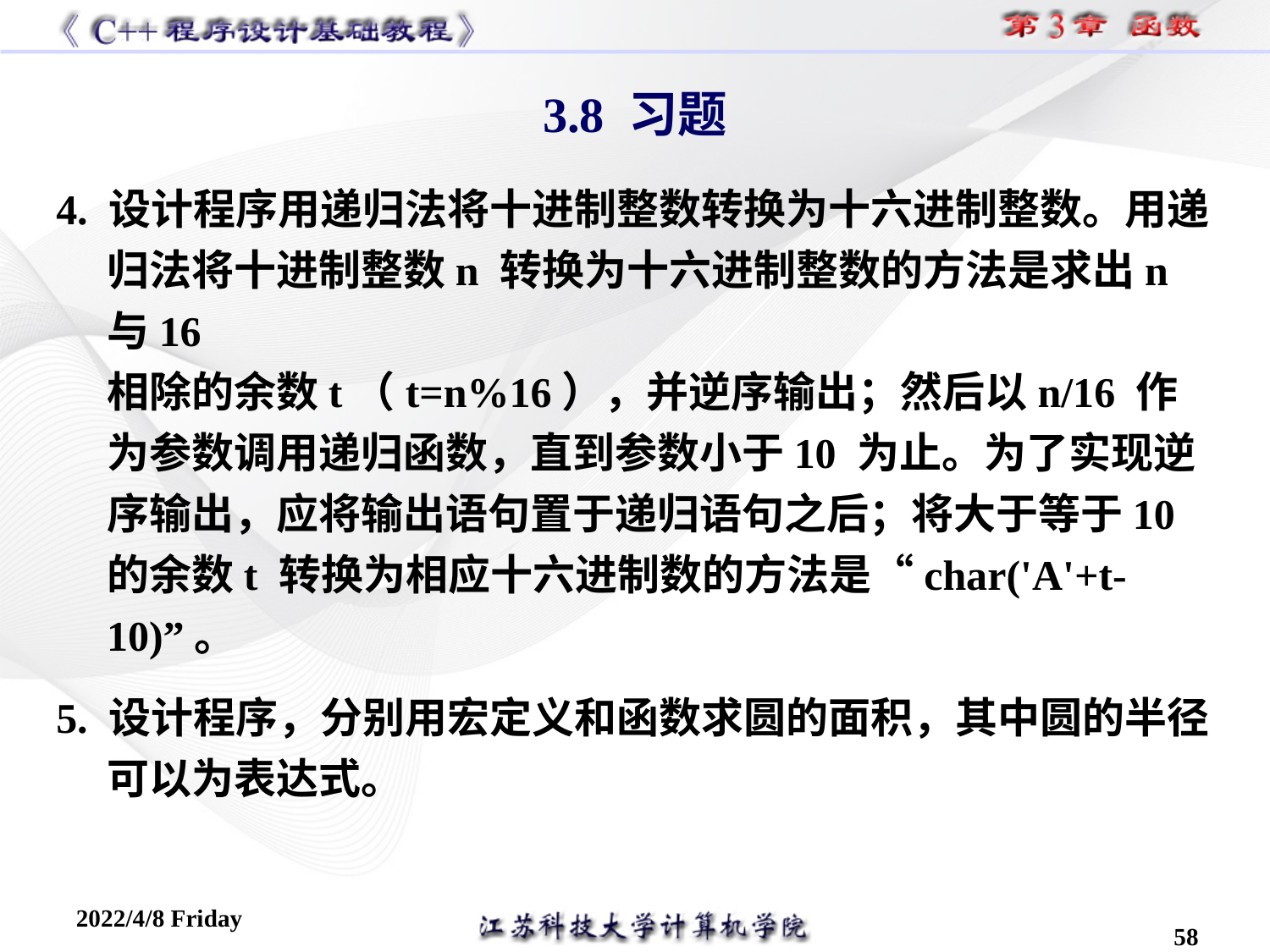

3.8 习题
4. 设计程序用递归法将十进制整数转换为十六进制整数。用递归法将十进制整数n 转换为十六进制整数的方法是求出n 与16 相除的余数t（t=n%16），并逆序输出；然后以n/16 作为参数调用递归函数，直到参数小于10 为止。为了实现逆序输出，应将输出语句置于递归语句之后；将大于等于10 的余数t 转换为相应十六进制数的方法是“char('A'+t-10)”。
5. 设计程序，分别用宏定义和函数求圆的面积，其中圆的半径可以为表达式。